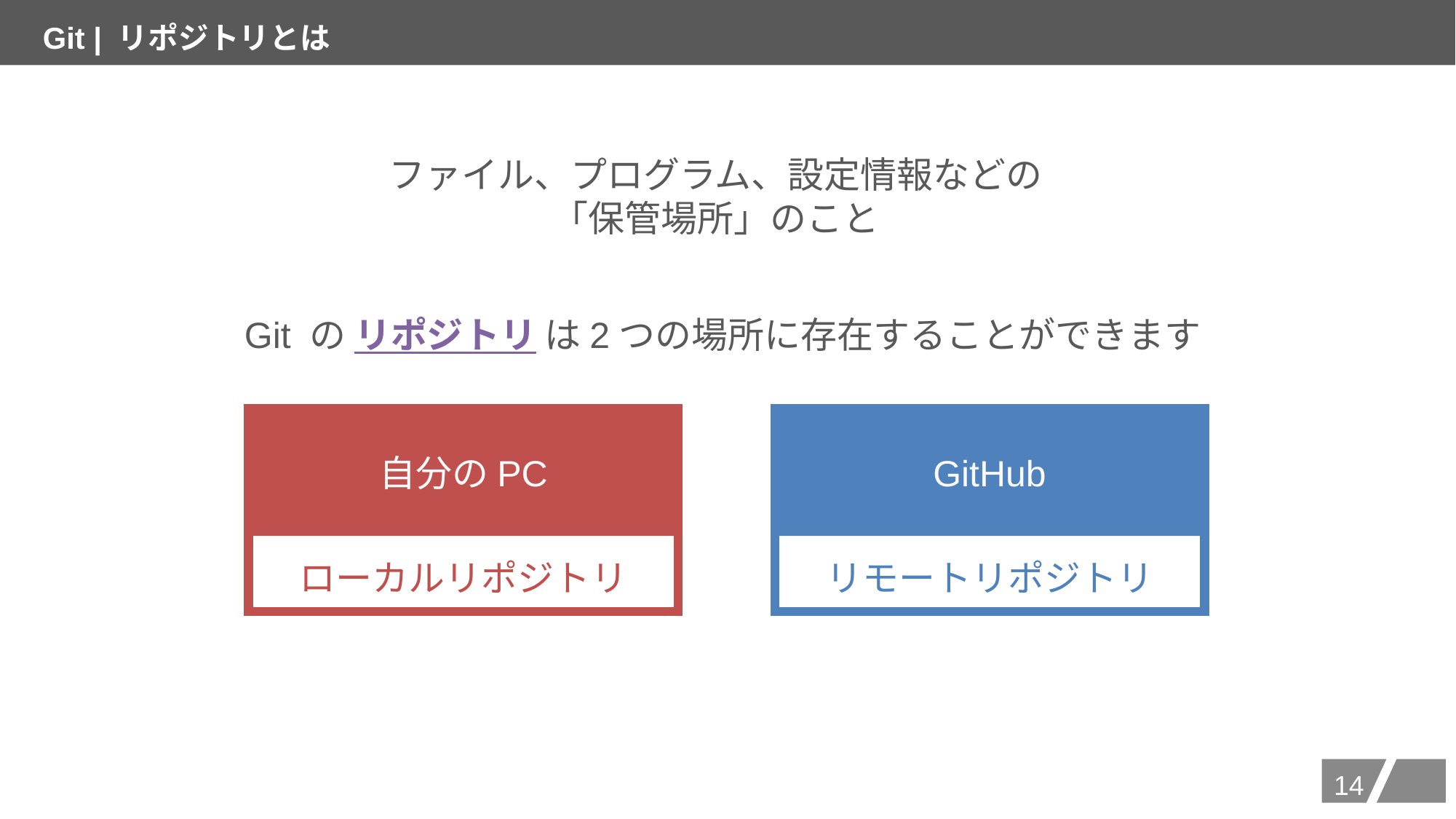

Git | リポジトリとは
ファイル、プログラム、設定情報などの
「保管場所」のこと
Git の リポジトリ は2つの場所に存在することができます

GitHub
リモートリポジトリ

自分のPC
ローカルリポジトリ
14